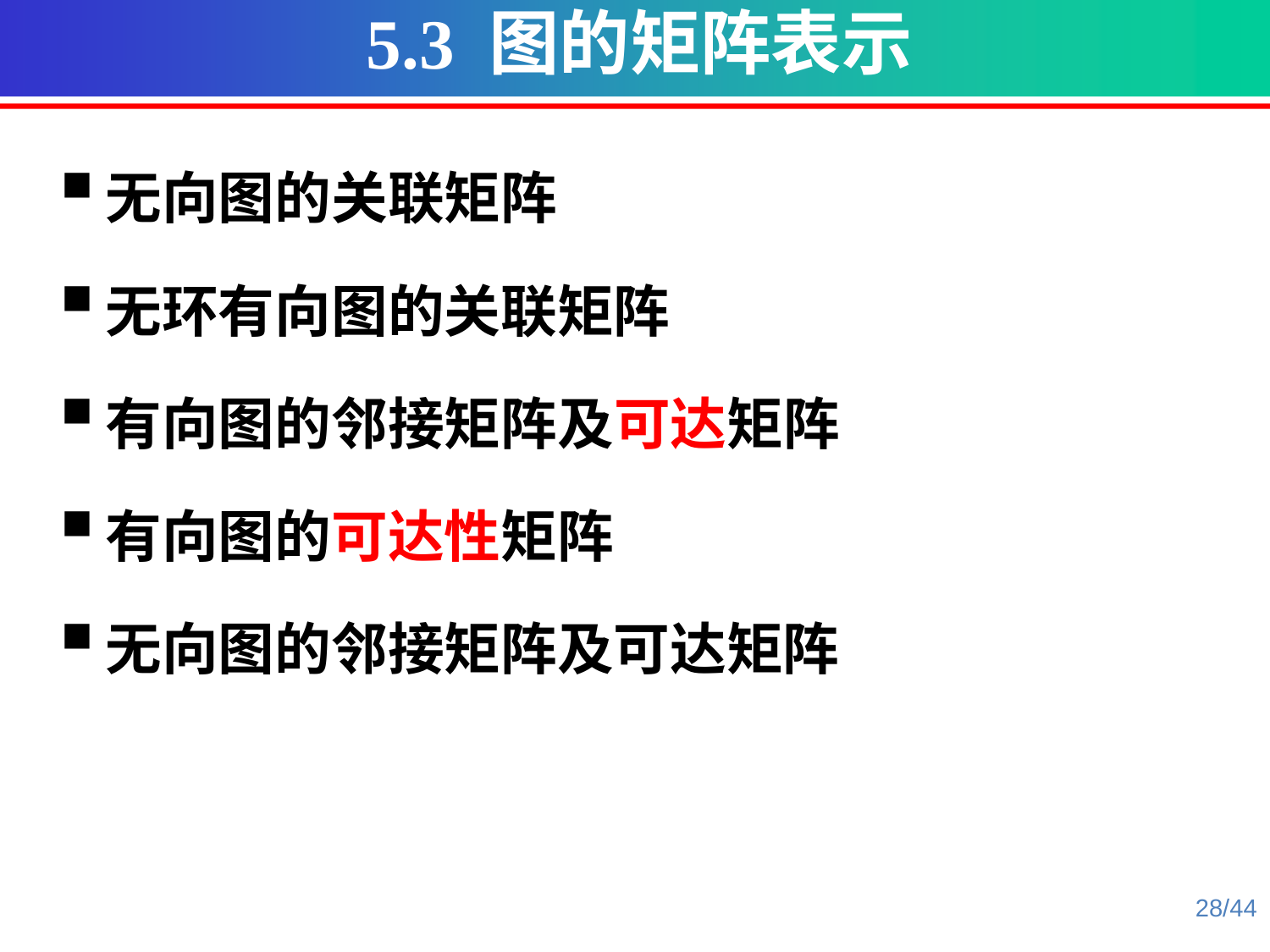

5.3 图的矩阵表示
无向图的关联矩阵
无环有向图的关联矩阵
有向图的邻接矩阵及可达矩阵
有向图的可达性矩阵
无向图的邻接矩阵及可达矩阵

28/44